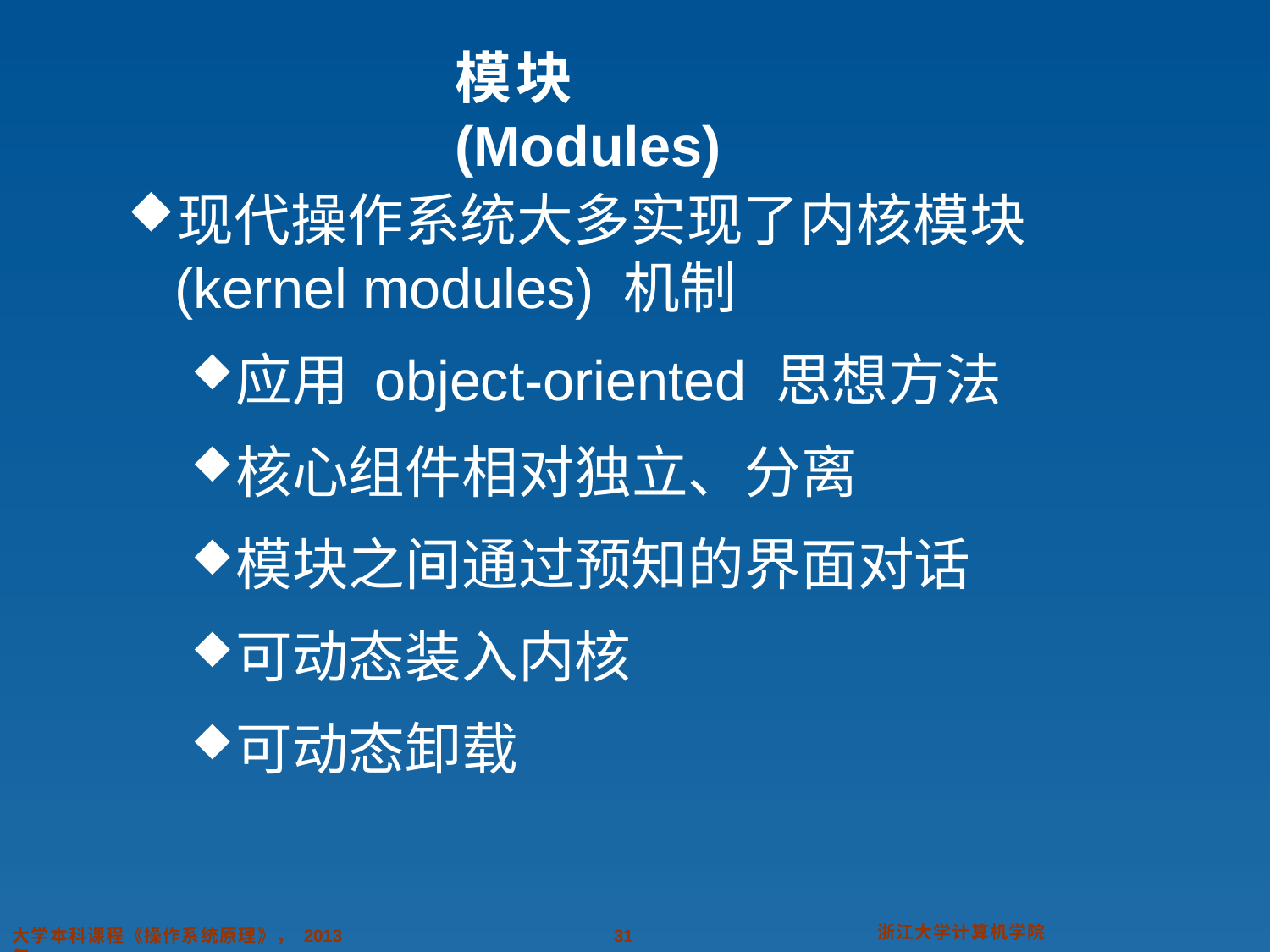

# 模块 (Modules)
现代操作系统大多实现了内核模块
(kernel modules) 机制
应用 object-oriented 思想方法
核心组件相对独立、分离
模块之间通过预知的界面对话
可动态装入内核
可动态卸载
浙江大学计算机学院
大学本科课程《操作系统原理》， 2013 年
31